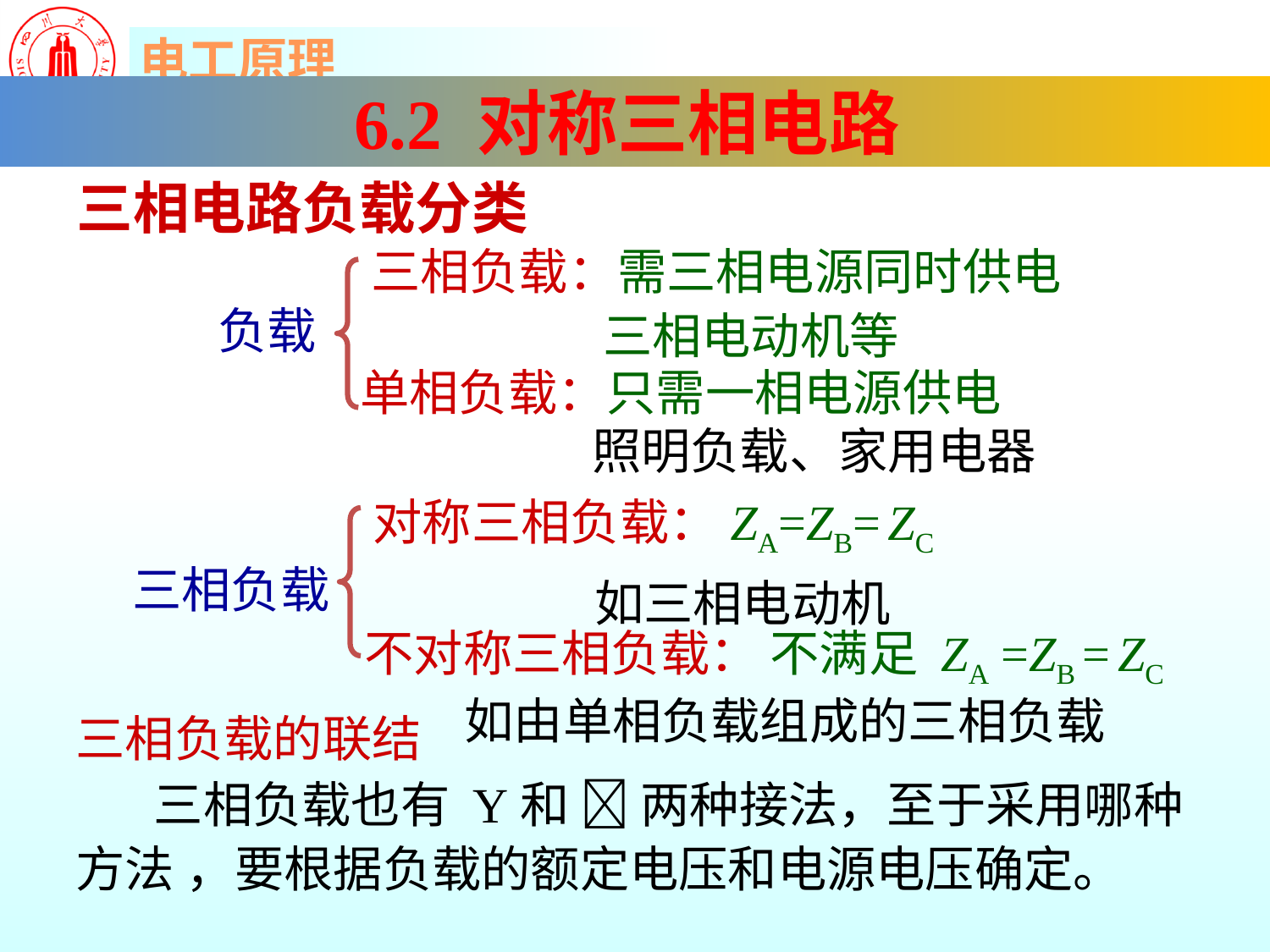

6.2  对称三相电路
6.2 对称三相电路
三相电路负载分类
三相负载：需三相电源同时供电
                    三相电动机等

负载
单相负载：只需一相电源供电
                    照明负载、家用电器
对称三相负载：ZA=ZB= ZC
                                 如三相电动机

三相负载
不对称三相负载： 不满足 ZA =ZB = ZC
        如由单相负载组成的三相负载
三相负载的联结
      三相负载也有 Y和 Δ 两种接法，至于采用哪种方法 ，要根据负载的额定电压和电源电压确定。